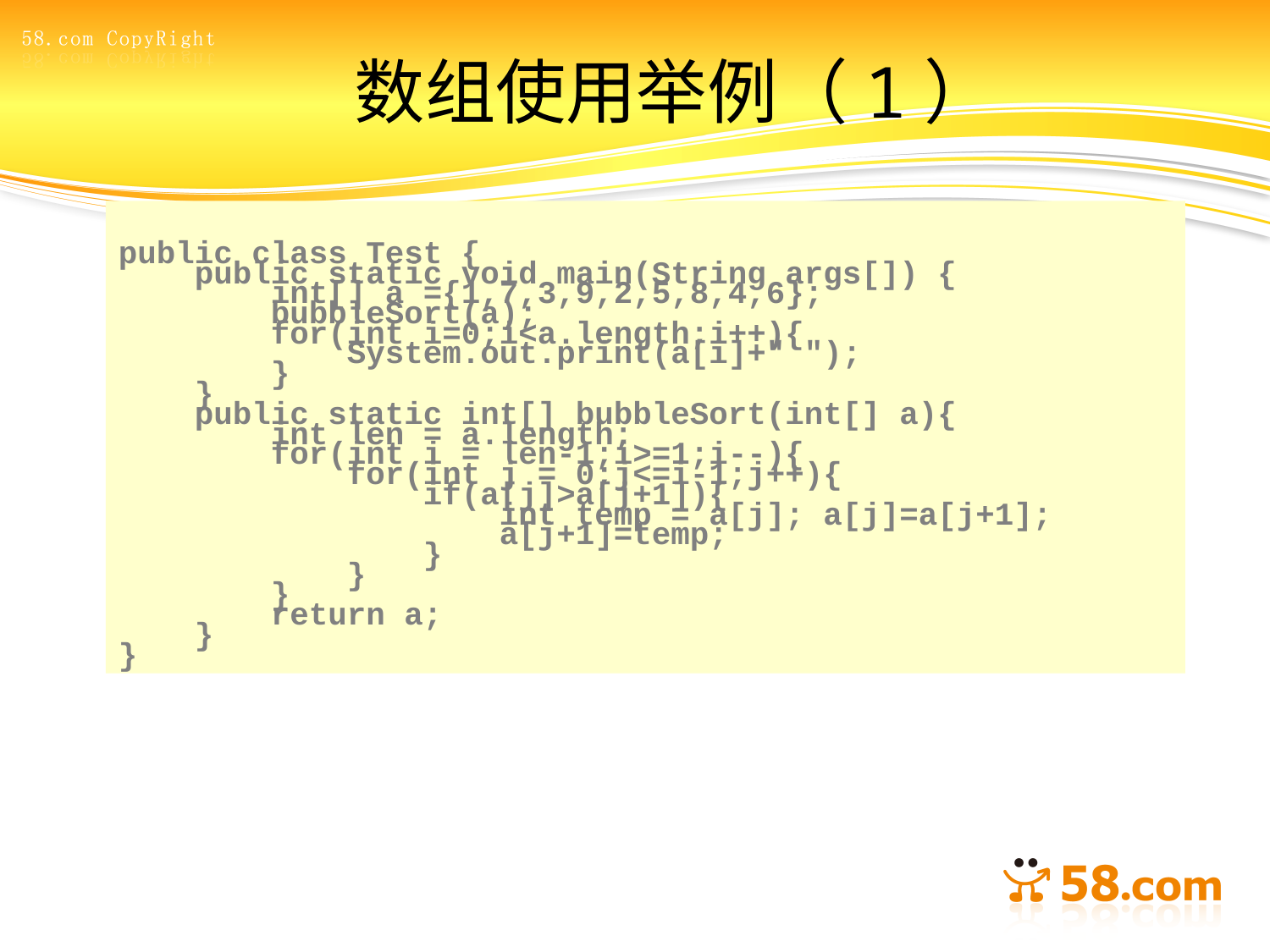

# 数组使用举例（1）

public class Test {
    public static void main(String args[]) {
        int[] a ={1,7,3,9,2,5,8,4,6};
        bubbleSort(a);
        for(int i=0;i<a.length;i++){
            System.out.print(a[i]+" ");
        }
    }
    public static int[] bubbleSort(int[] a){
        int len = a.length;
        for(int i = len-1;i>=1;i--){
            for(int j = 0;j<=i-1;j++){
                if(a[j]>a[j+1]){
                    int temp = a[j]; a[j]=a[j+1];
                    a[j+1]=temp;
                }
            }
        }
        return a;
    }
}